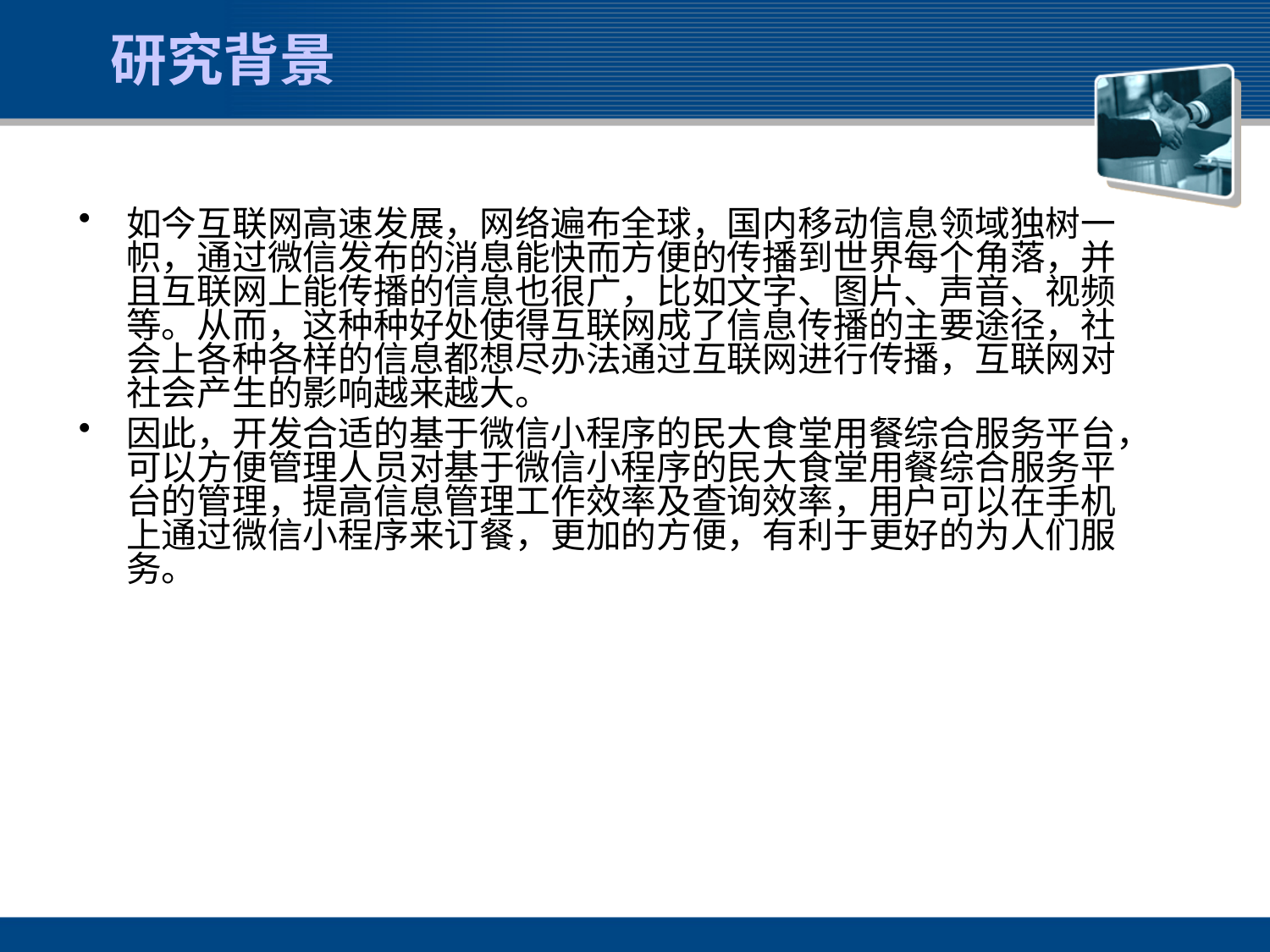

# 研究背景
如今互联网高速发展，网络遍布全球，国内移动信息领域独树一帜，通过微信发布的消息能快而方便的传播到世界每个角落，并且互联网上能传播的信息也很广，比如文字、图片、声音、视频等。从而，这种种好处使得互联网成了信息传播的主要途径，社会上各种各样的信息都想尽办法通过互联网进行传播，互联网对社会产生的影响越来越大。
因此，开发合适的基于微信小程序的民大食堂用餐综合服务平台，可以方便管理人员对基于微信小程序的民大食堂用餐综合服务平台的管理，提高信息管理工作效率及查询效率，用户可以在手机上通过微信小程序来订餐，更加的方便，有利于更好的为人们服务。